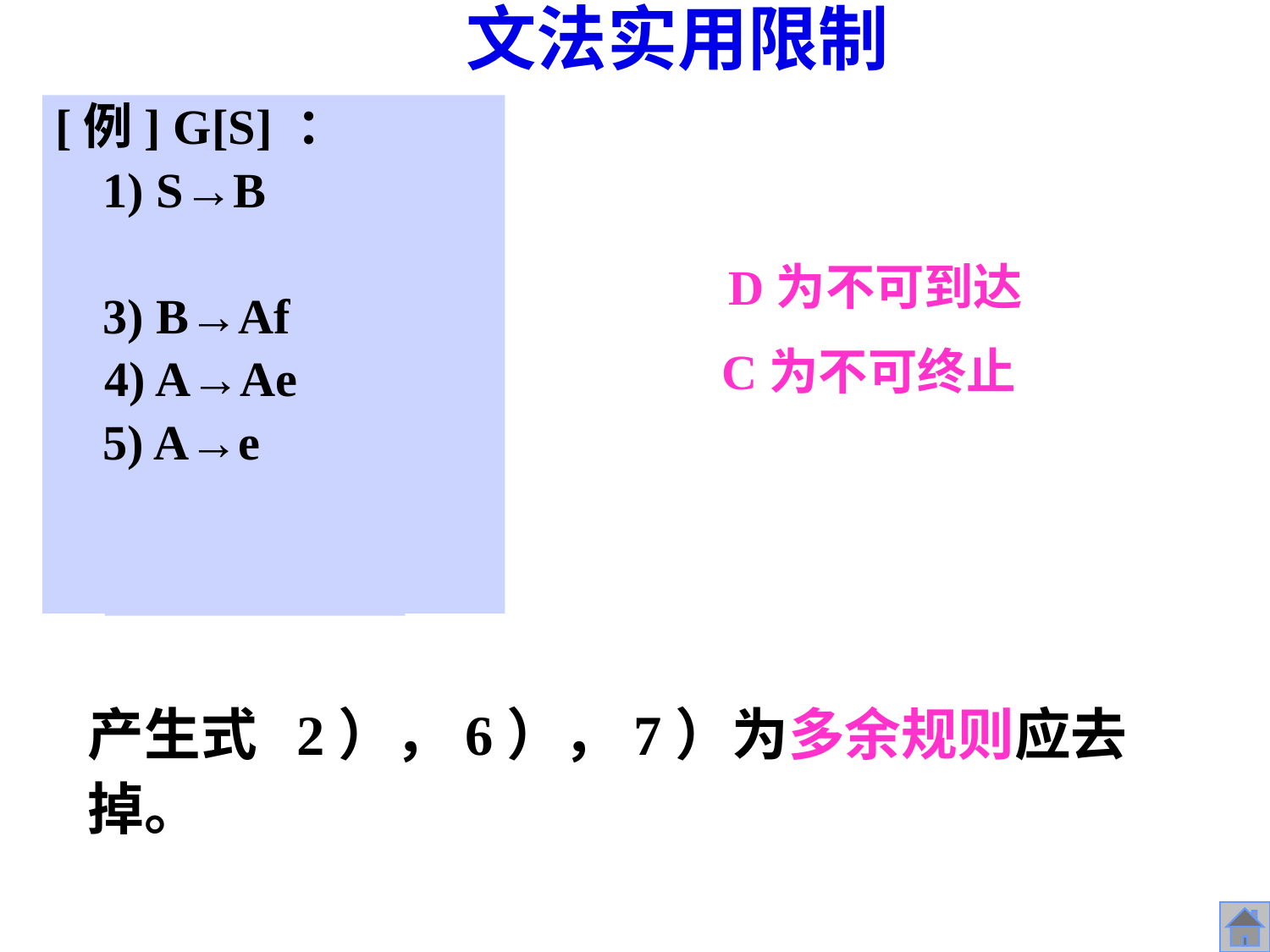

文法实用限制
[例] G[S] ：
	1) S→B
    2) B→Ce
	3) B→Af
    4) A→Ae
	5) A→e
	6) C→Cf
	7) D→f

D为不可到达
C为不可终止

产生式  2），6），7）为多余规则应去掉。